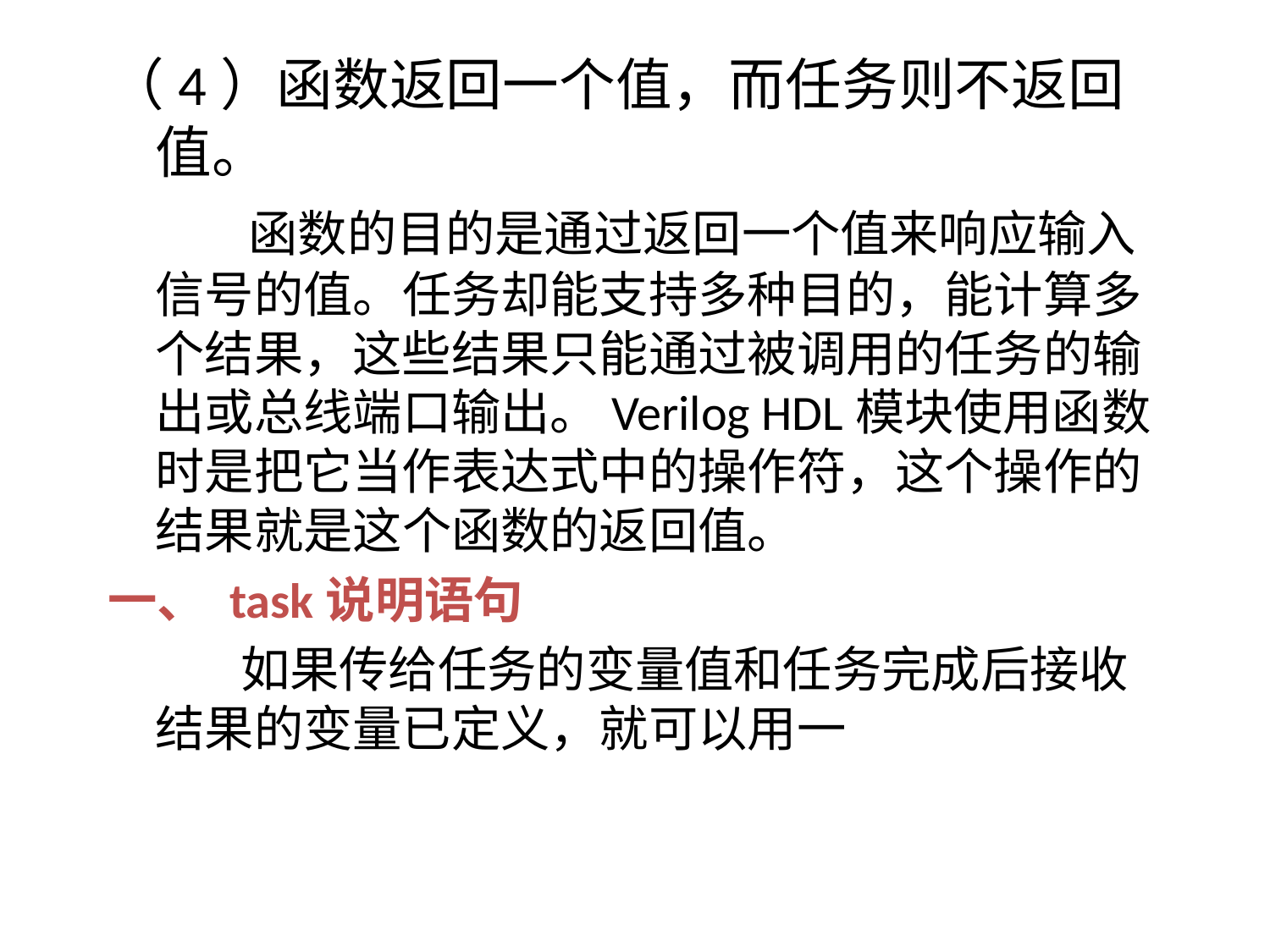

（4）函数返回一个值，而任务则不返回值。
          函数的目的是通过返回一个值来响应输入信号的值。任务却能支持多种目的，能计算多个结果，这些结果只能通过被调用的任务的输出或总线端口输出。Verilog HDL模块使用函数时是把它当作表达式中的操作符，这个操作的结果就是这个函数的返回值。
一、 task说明语句
           如果传给任务的变量值和任务完成后接收结果的变量已定义，就可以用一